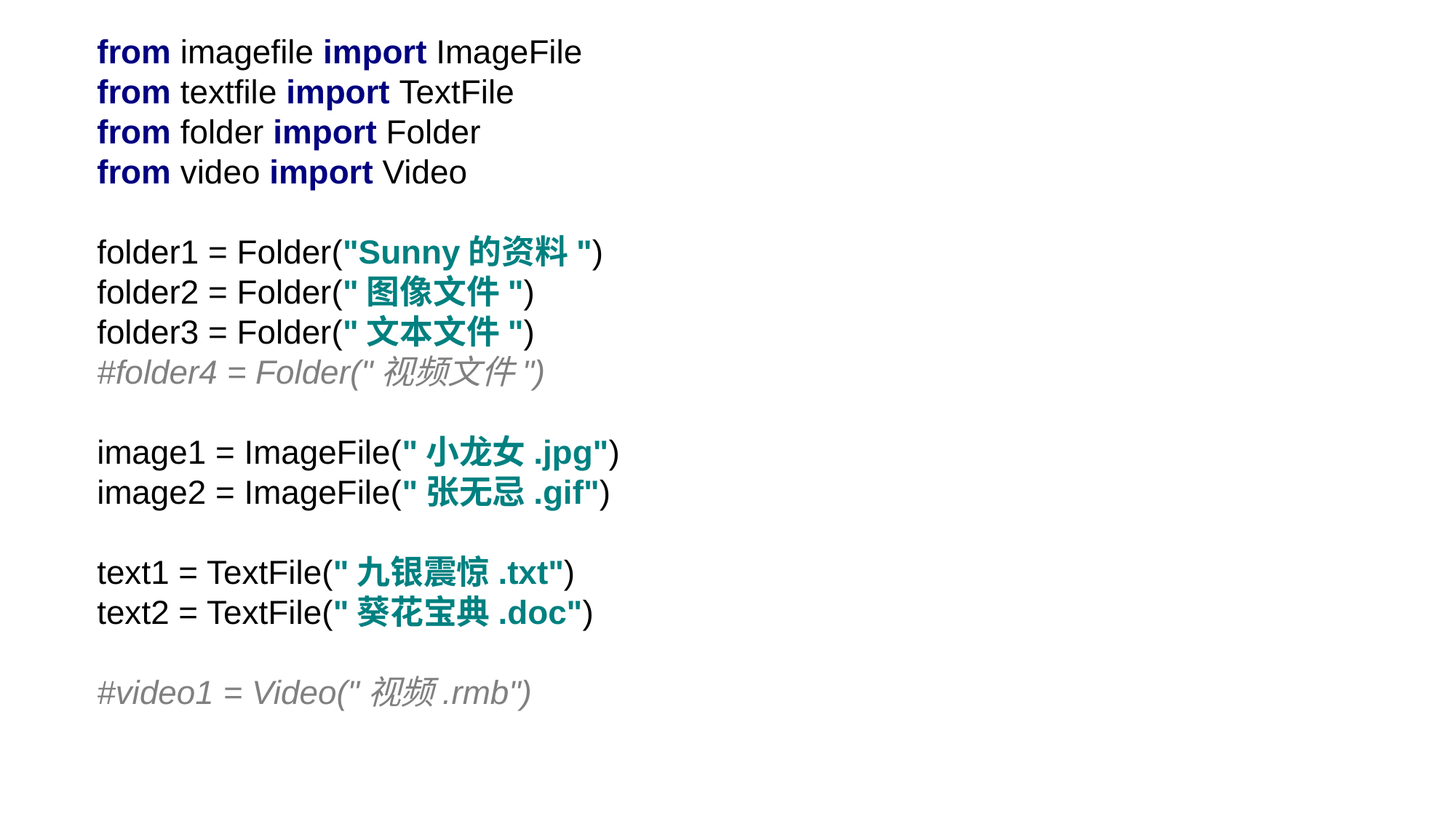

from imagefile import ImageFile
from textfile import TextFile
from folder import Folder
from video import Video
folder1 = Folder("Sunny的资料")
folder2 = Folder("图像文件")
folder3 = Folder("文本文件")
#folder4 = Folder("视频文件")
image1 = ImageFile("小龙女.jpg")
image2 = ImageFile("张无忌.gif")
text1 = TextFile("九银震惊.txt")
text2 = TextFile("葵花宝典.doc")
#video1 = Video("视频.rmb")